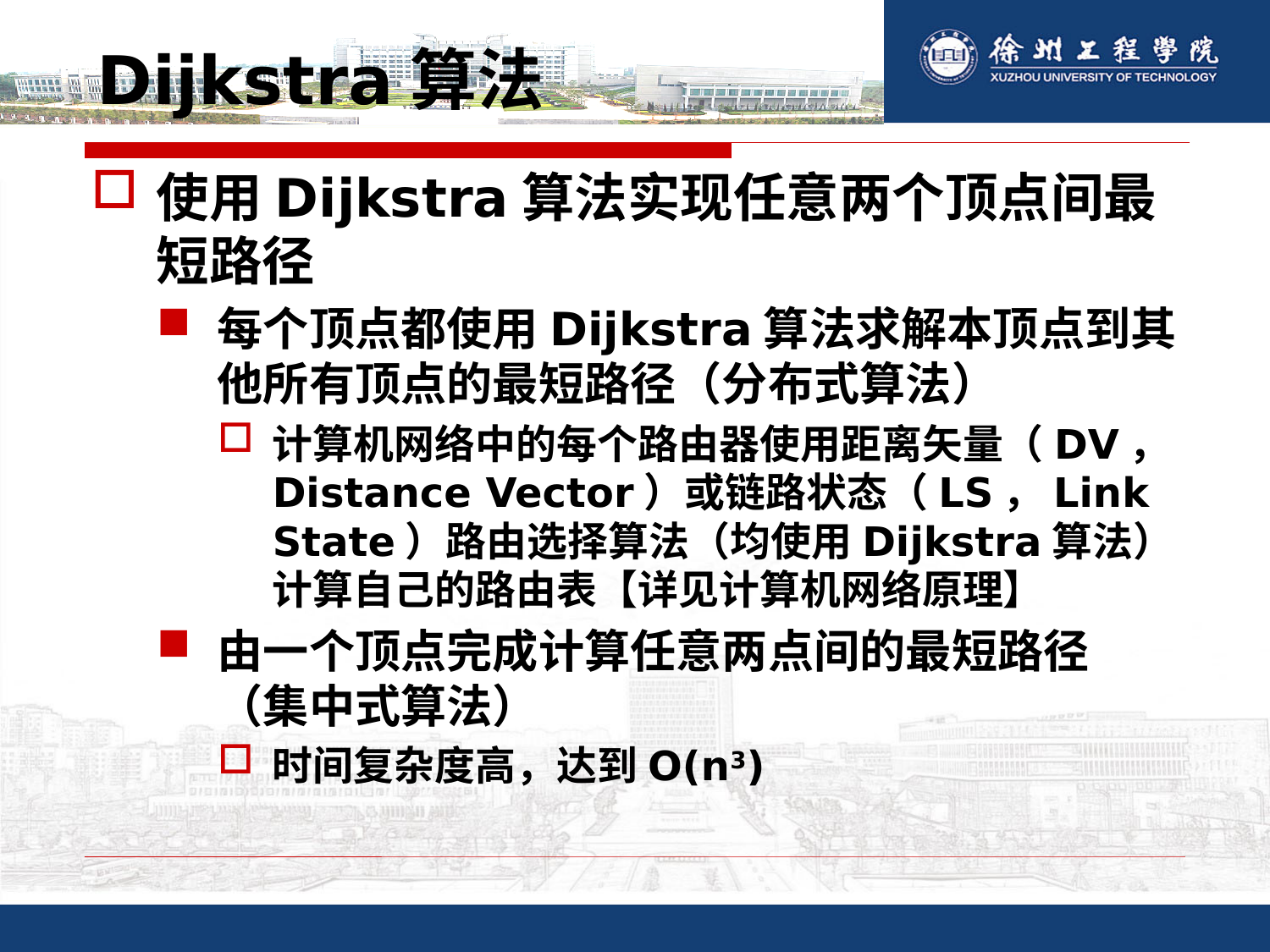

# Dijkstra算法
使用Dijkstra算法实现任意两个顶点间最短路径
每个顶点都使用Dijkstra算法求解本顶点到其他所有顶点的最短路径（分布式算法）
计算机网络中的每个路由器使用距离矢量（DV，Distance Vector）或链路状态（LS，Link State）路由选择算法（均使用Dijkstra算法）计算自己的路由表【详见计算机网络原理】
由一个顶点完成计算任意两点间的最短路径（集中式算法）
时间复杂度高，达到O(n3)